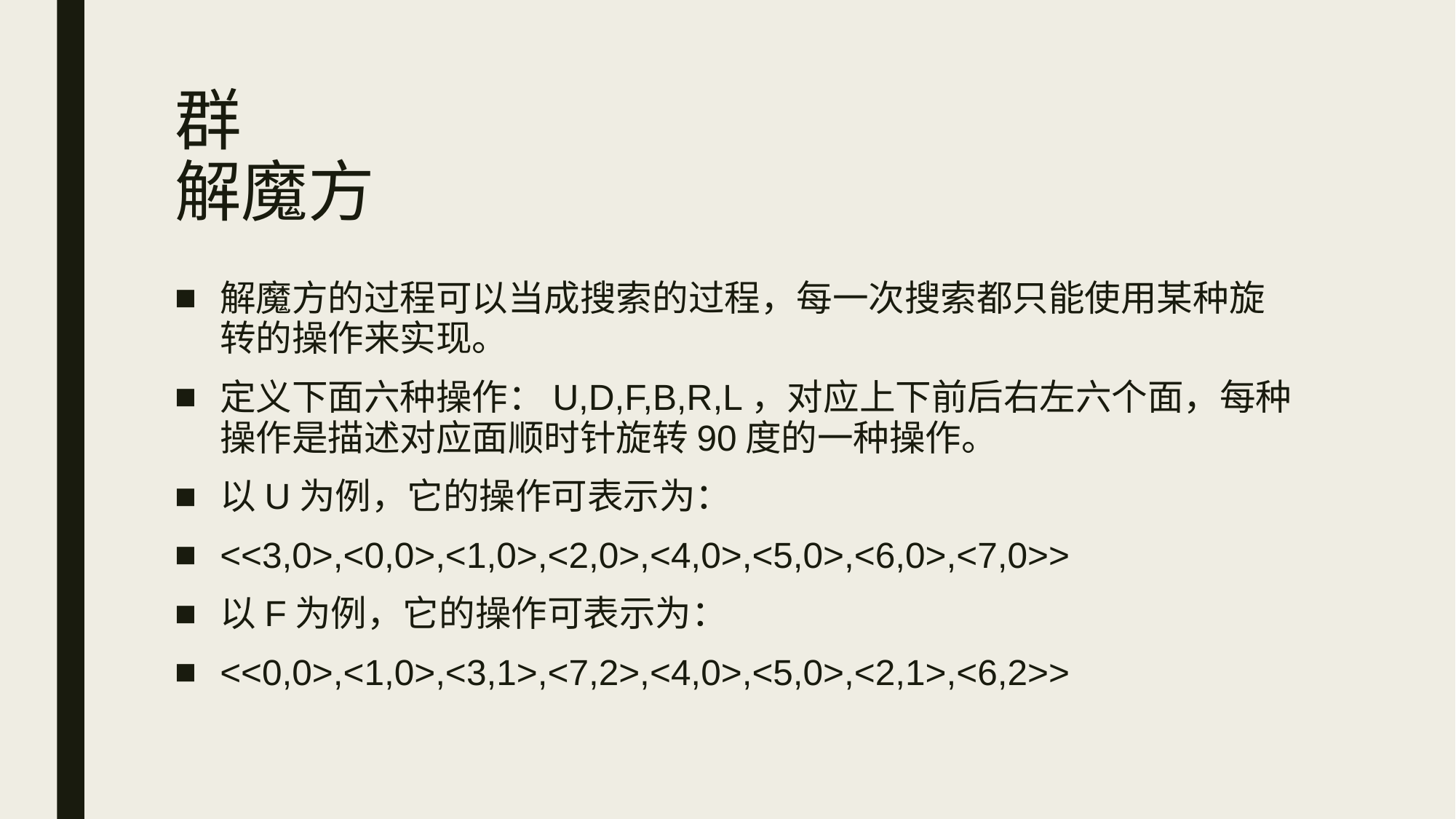

# 群 解魔方
解魔方的过程可以当成搜索的过程，每一次搜索都只能使用某种旋转的操作来实现。
定义下面六种操作：U,D,F,B,R,L，对应上下前后右左六个面，每种操作是描述对应面顺时针旋转90度的一种操作。
以U为例，它的操作可表示为：
<<3,0>,<0,0>,<1,0>,<2,0>,<4,0>,<5,0>,<6,0>,<7,0>>
以F为例，它的操作可表示为：
<<0,0>,<1,0>,<3,1>,<7,2>,<4,0>,<5,0>,<2,1>,<6,2>>